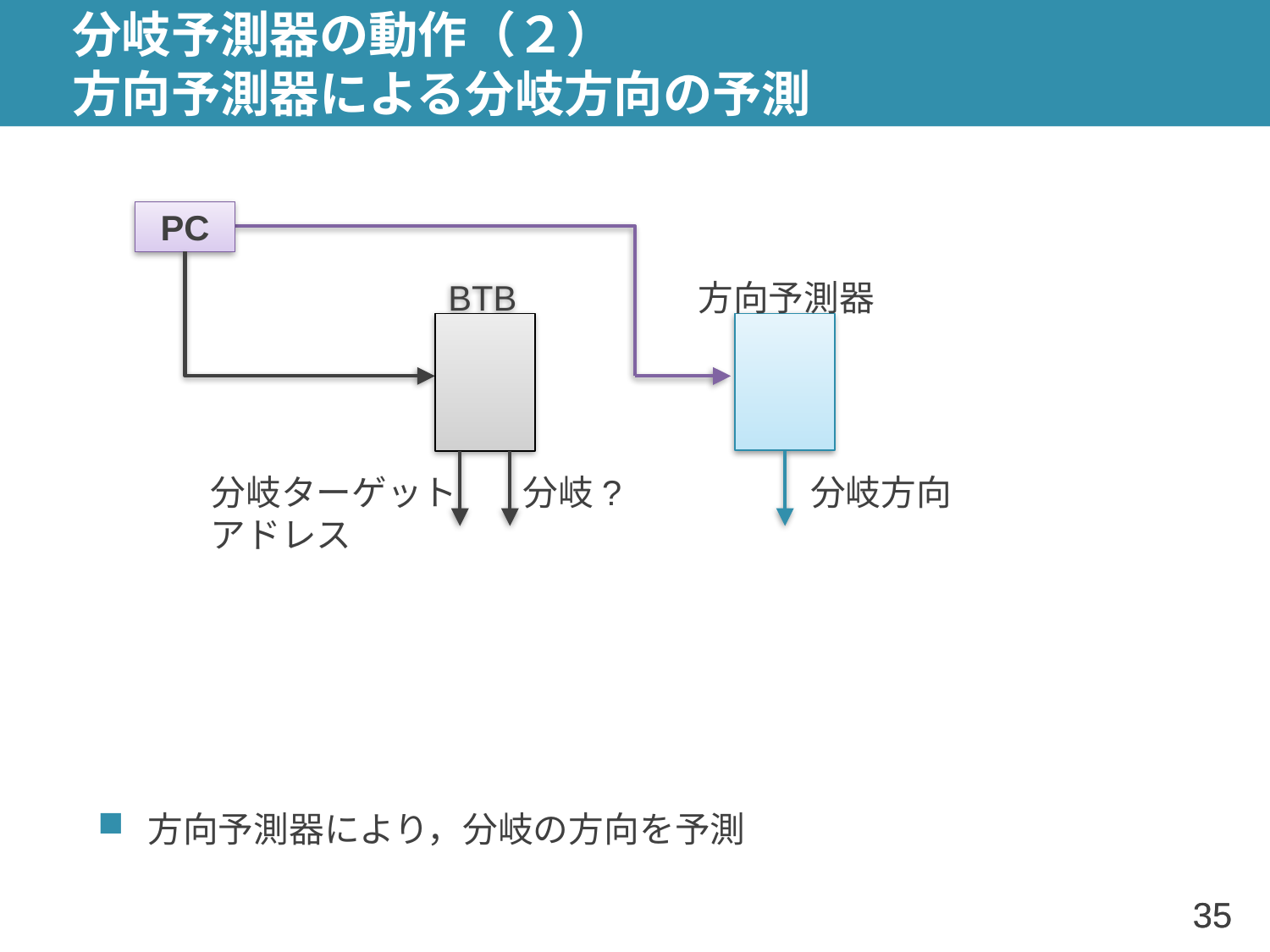

# 分岐予測器の動作（２） 方向予測器による分岐方向の予測

PC

BTB
方向予測器

分岐ターゲット
アドレス
分岐?
分岐方向
方向予測器により，分岐の方向を予測